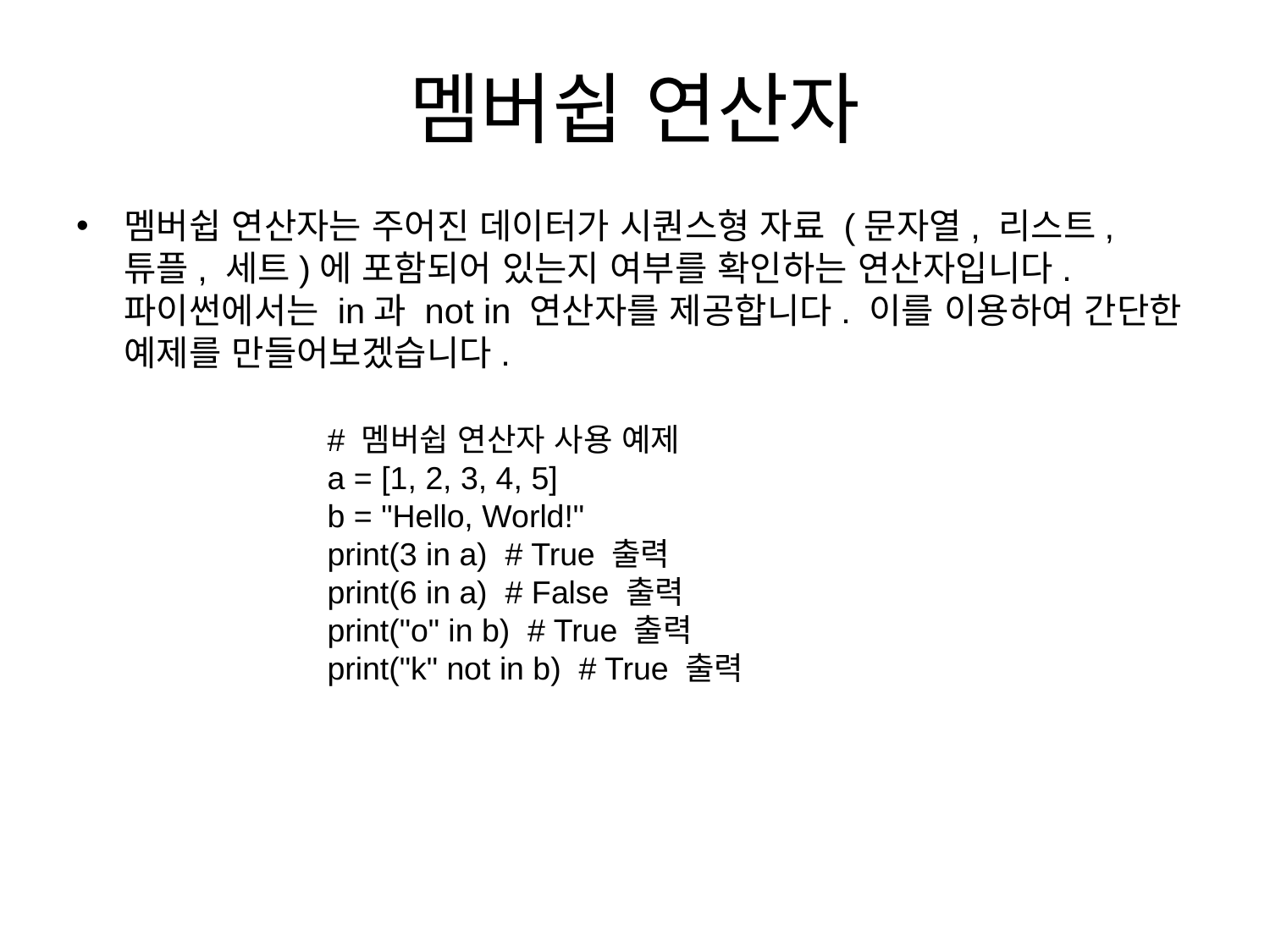

# 멤버쉽 연산자
멤버쉽 연산자는 주어진 데이터가 시퀀스형 자료 (문자열, 리스트, 튜플, 세트)에 포함되어 있는지 여부를 확인하는 연산자입니다. 파이썬에서는 in과 not in 연산자를 제공합니다. 이를 이용하여 간단한 예제를 만들어보겠습니다.
# 멤버쉽 연산자 사용 예제
a = [1, 2, 3, 4, 5]
b = "Hello, World!"
print(3 in a)  # True 출력
print(6 in a)  # False 출력
print("o" in b)  # True 출력
print("k" not in b)  # True 출력